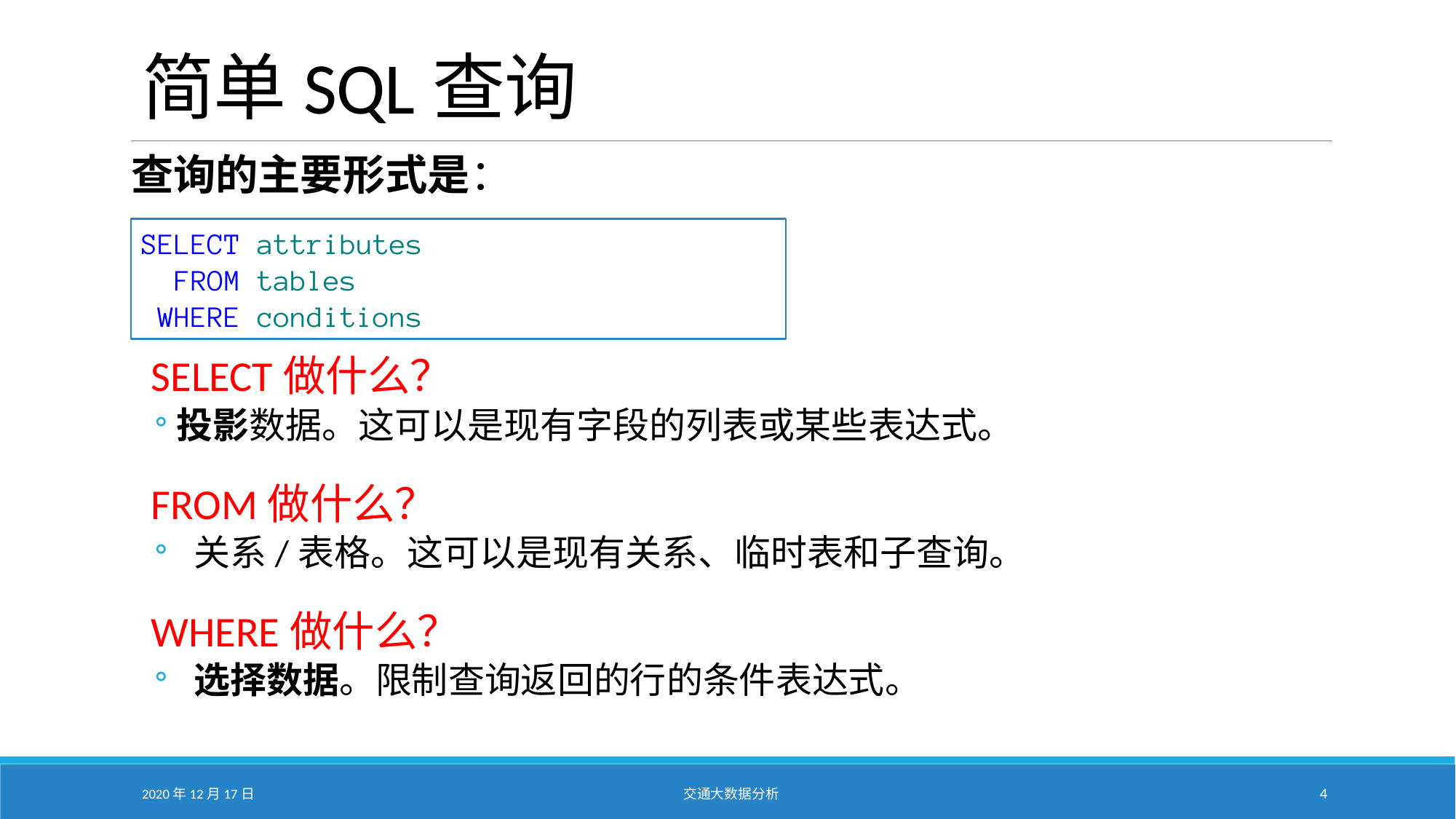

# 简单SQL查询
查询的主要形式是：

 SELECT做什么？
投影数据。这可以是现有字段的列表或某些表达式。
 FROM做什么？
 关系/表格。这可以是现有关系、临时表和子查询。
 WHERE做什么？
 选择数据。限制查询返回的行的条件表达式。
SELECT attributes
  FROM tables
 WHERE conditions
2020年12月17日
交通大数据分析
4